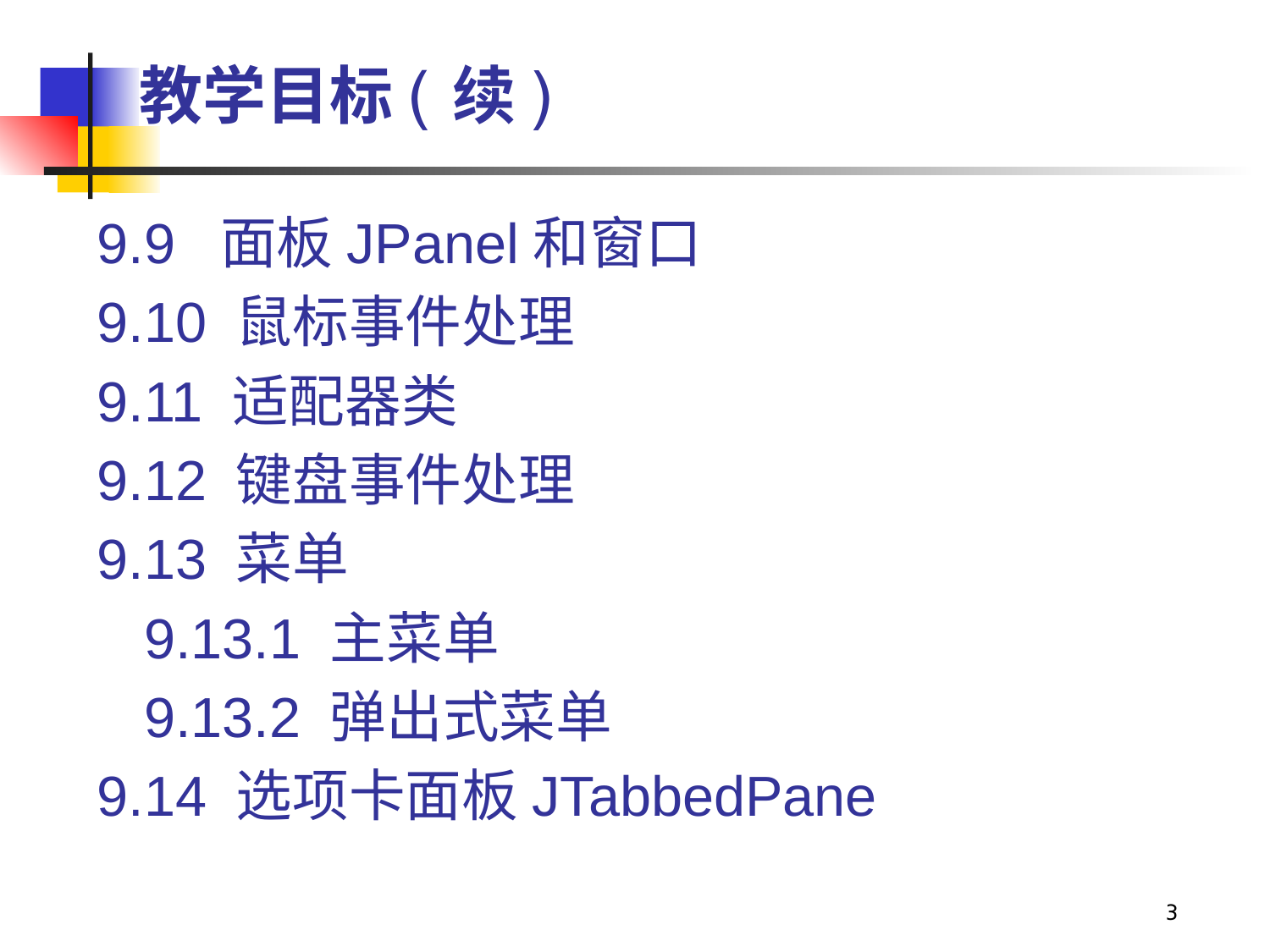

# 教学目标(续)
9.9  面板JPanel和窗口
9.10 鼠标事件处理
9.11 适配器类
9.12 键盘事件处理
9.13 菜单
   9.13.1 主菜单
   9.13.2 弹出式菜单
9.14 选项卡面板JTabbedPane